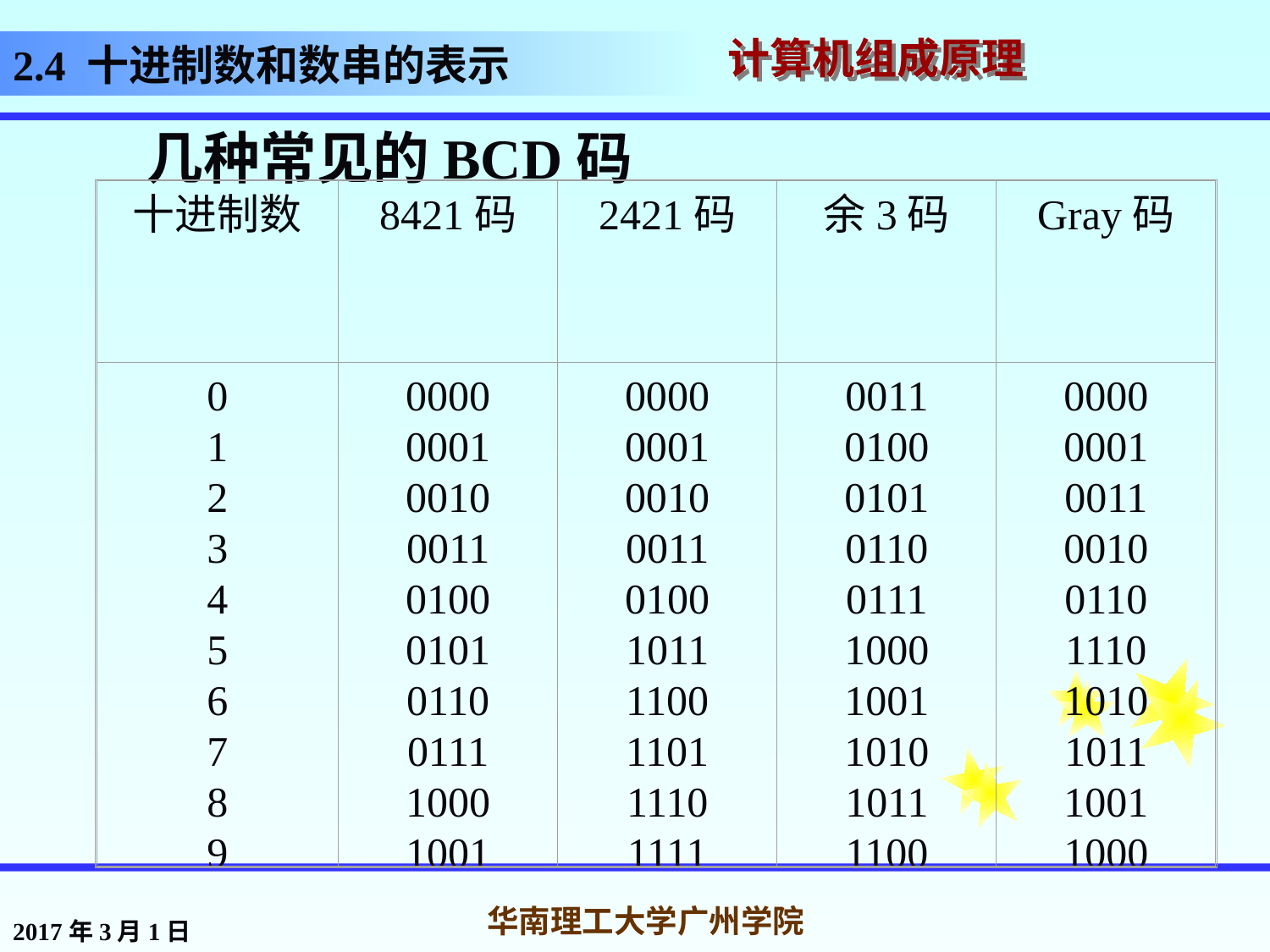

2.4 十进制数和数串的表示
  几种常见的BCD码

十进制数

8421码

2421码

余3码

Gray码

0
1
2
3
4
5
6
7
8
9

0000
0001
0010
0011
0100
0101
0110
0111
1000
1001

0000
0001
0010
0011
0100
1011
1100
1101
1110
1111

0011
0100
0101
0110
0111
1000
1001
1010
1011
1100

0000
0001
0011
0010
0110
1110
1010
1011
1001
1000

2017年3月1日
华南理工大学广州学院